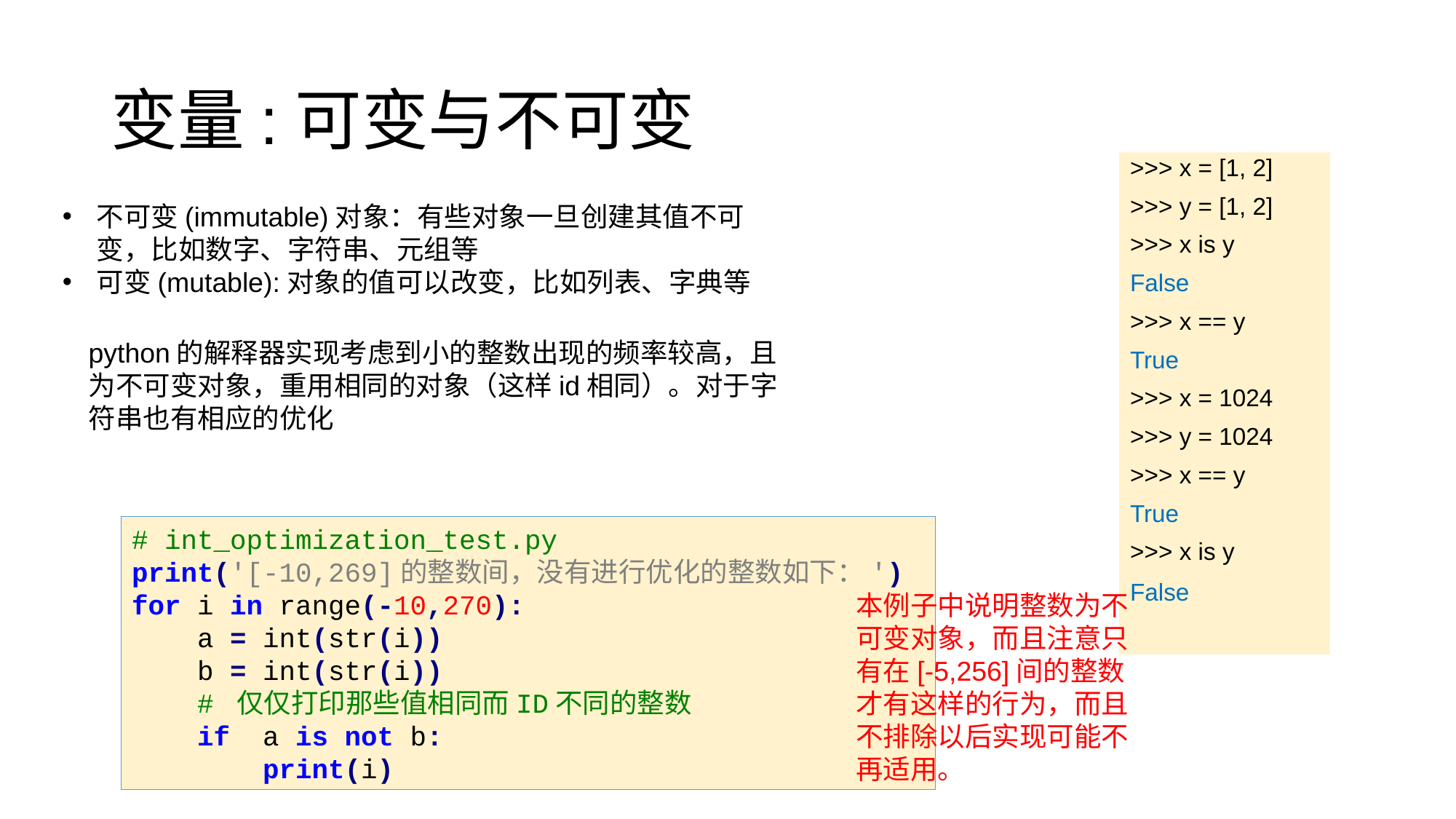

# 变量:可变与不可变
>>> x = [1, 2]
>>> y = [1, 2]
>>> x is y
False
>>> x == y
True
>>> x = 1024
>>> y = 1024
>>> x == y
True
>>> x is y
False
不可变(immutable)对象：有些对象一旦创建其值不可变，比如数字、字符串、元组等
可变(mutable):对象的值可以改变，比如列表、字典等
python的解释器实现考虑到小的整数出现的频率较高，且为不可变对象，重用相同的对象（这样id相同）。对于字符串也有相应的优化
# int_optimization_test.py
print('[-10,269]的整数间，没有进行优化的整数如下：')
for i in range(-10,270):
    a = int(str(i))
    b = int(str(i))
    # 仅仅打印那些值相同而ID不同的整数
    if  a is not b:
        print(i)
本例子中说明整数为不可变对象，而且注意只有在[-5,256]间的整数才有这样的行为，而且不排除以后实现可能不再适用。